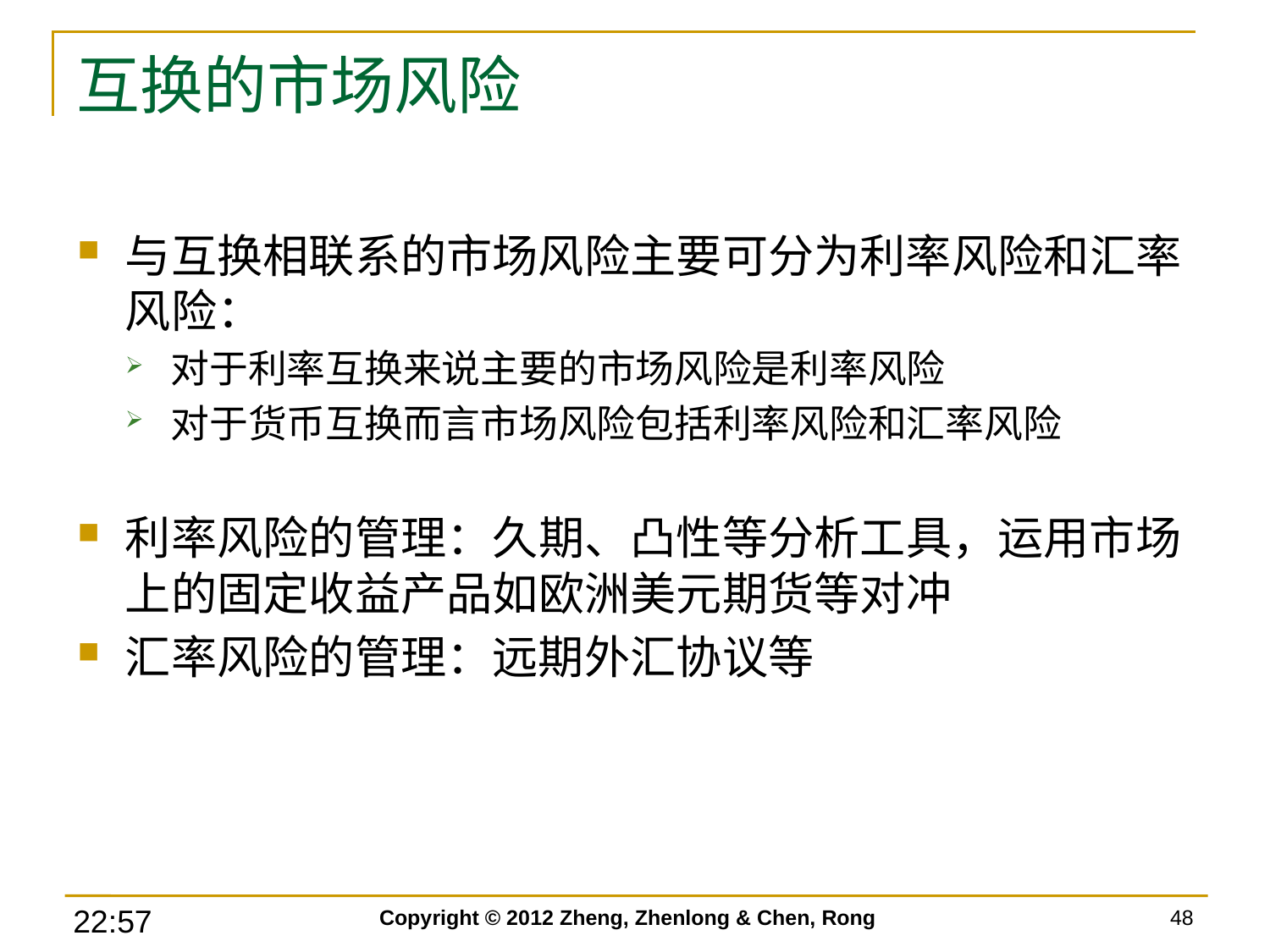

# 互换的市场风险

与互换相联系的市场风险主要可分为利率风险和汇率风险：
对于利率互换来说主要的市场风险是利率风险
对于货币互换而言市场风险包括利率风险和汇率风险

利率风险的管理：久期、凸性等分析工具，运用市场上的固定收益产品如欧洲美元期货等对冲
汇率风险的管理：远期外汇协议等
Copyright © 2012 Zheng, Zhenlong & Chen, Rong
48